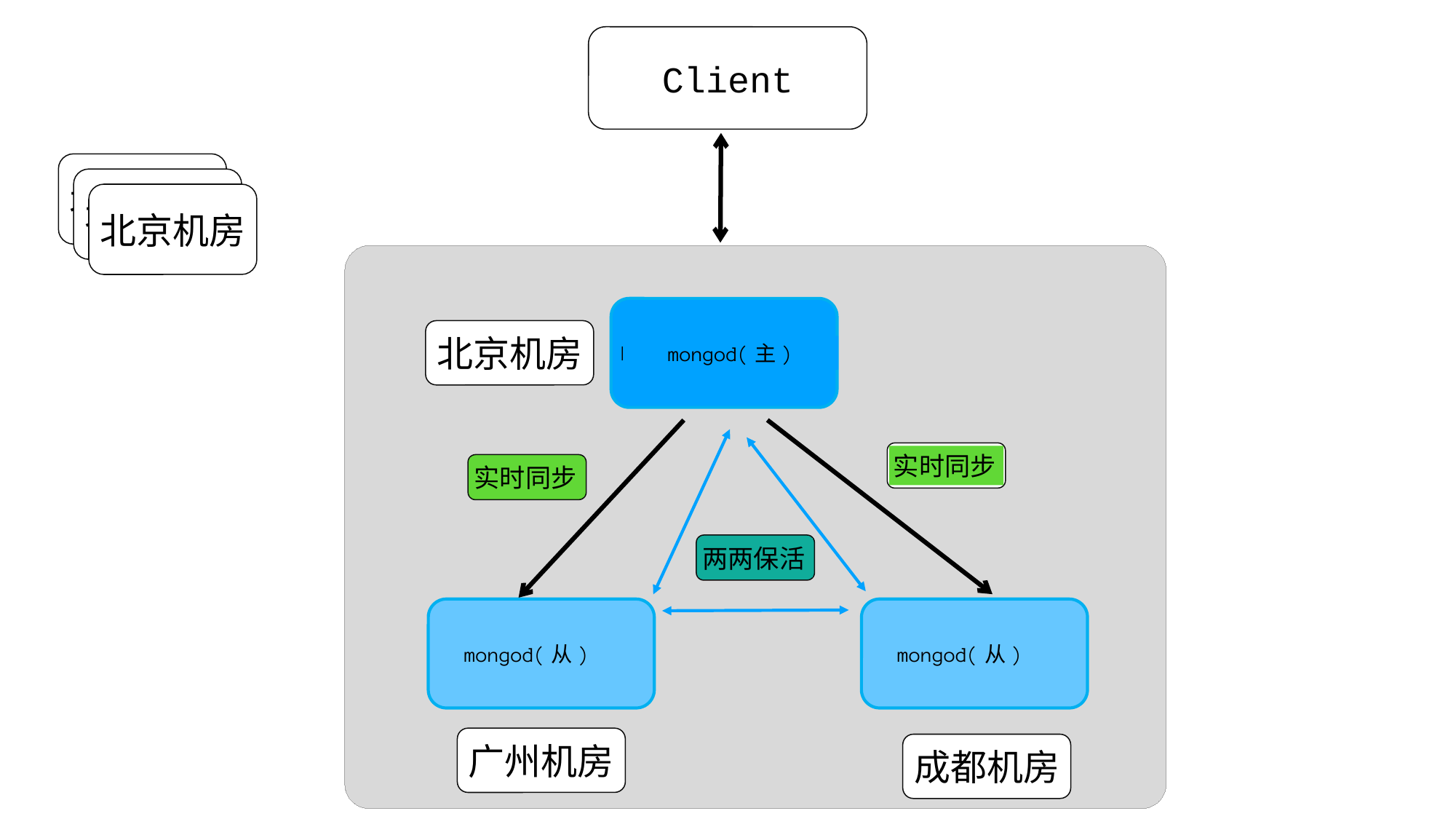

Client

北京机房

北京机房

北京机房

bei
mongod(主)

北京机房

实时同步

实时同步

两两保活

mongod(从)

mongod(从)

广州机房

成都机房